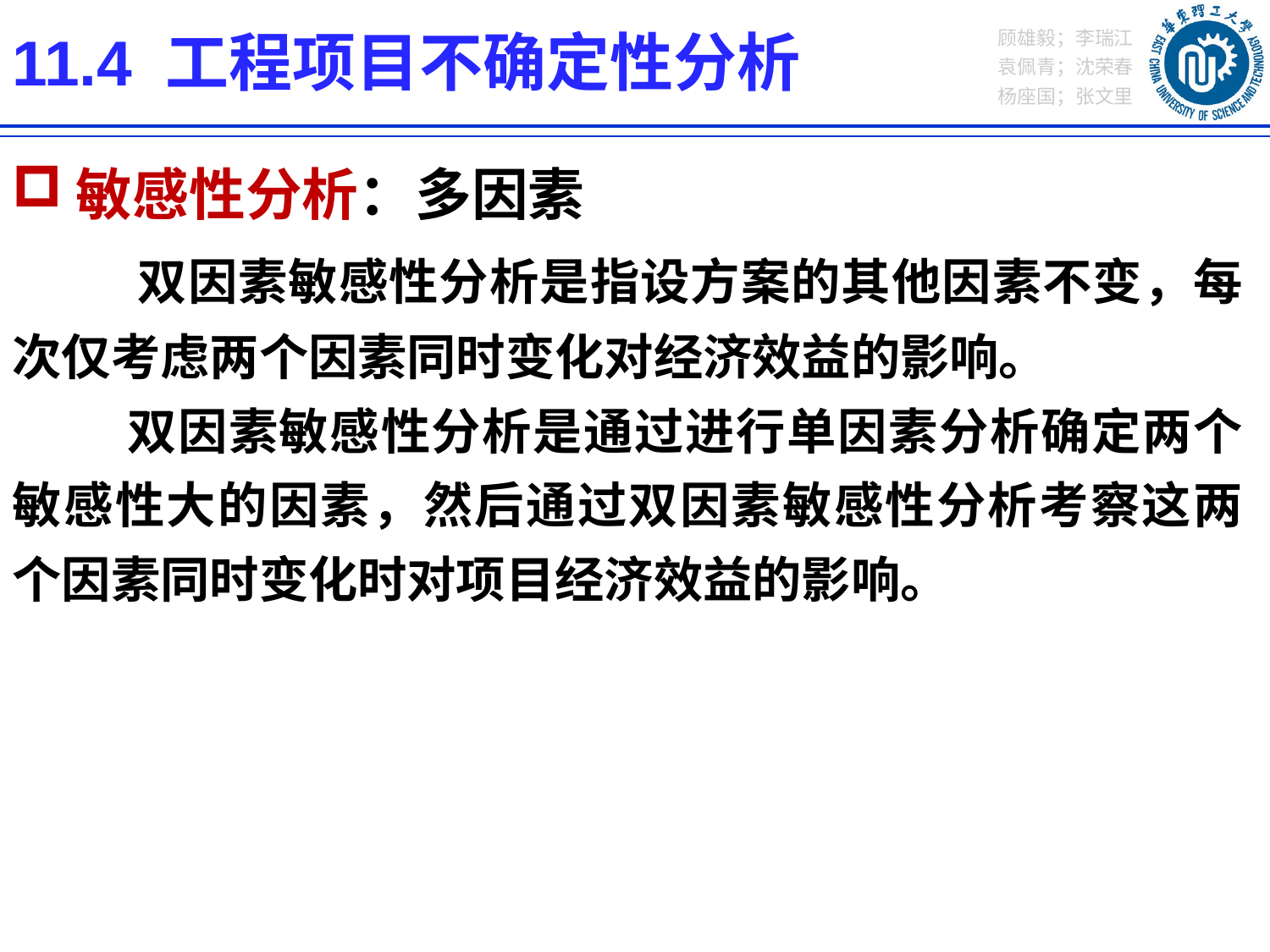

11.4 工程项目不确定性分析
敏感性分析：多因素
        双因素敏感性分析是指设方案的其他因素不变，每次仅考虑两个因素同时变化对经济效益的影响。
        双因素敏感性分析是通过进行单因素分析确定两个敏感性大的因素，然后通过双因素敏感性分析考察这两个因素同时变化时对项目经济效益的影响。